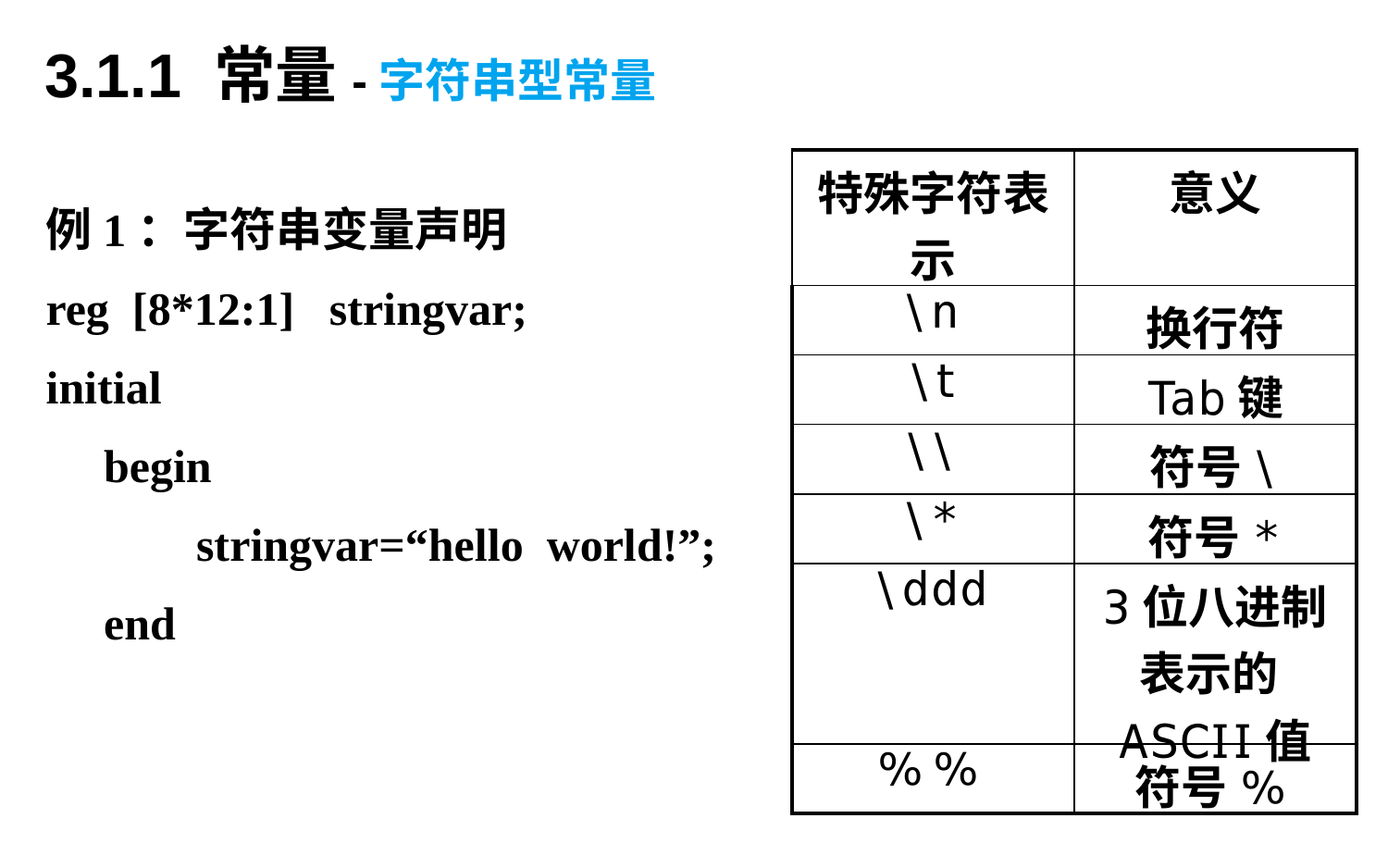

3.1.1 常量-字符串型常量
| 特殊字符表示 | 意义 |
| --- | --- |
| \n | 换行符 |
| \t | Tab键 |
| \\ | 符号\ |
| \\* | 符号\* |
| \ddd | 3位八进制表示的ASCII值 |
| %% | 符号% |
例1：字符串变量声明
reg  [8*12:1]   stringvar;
initial
     begin
	 stringvar=“hello  world!”;
     end